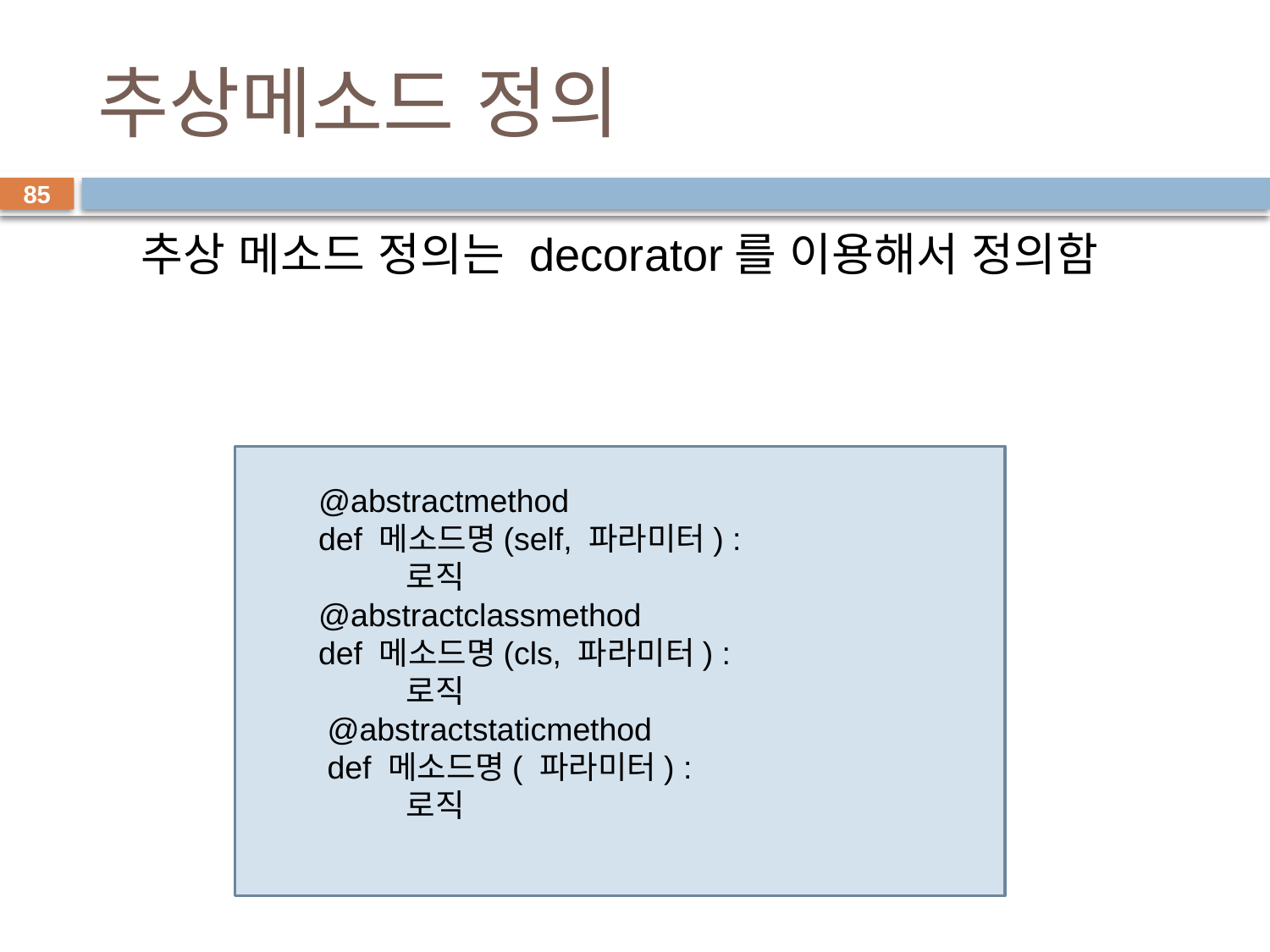

# 추상메소드 정의
85
추상 메소드 정의는 decorator를 이용해서 정의함
        @abstractmethod
        def 메소드명(self, 파라미터) :
                 로직
        @abstractclassmethod
        def 메소드명(cls, 파라미터) :
                 로직
         @abstractstaticmethod
         def 메소드명( 파라미터) :
                 로직